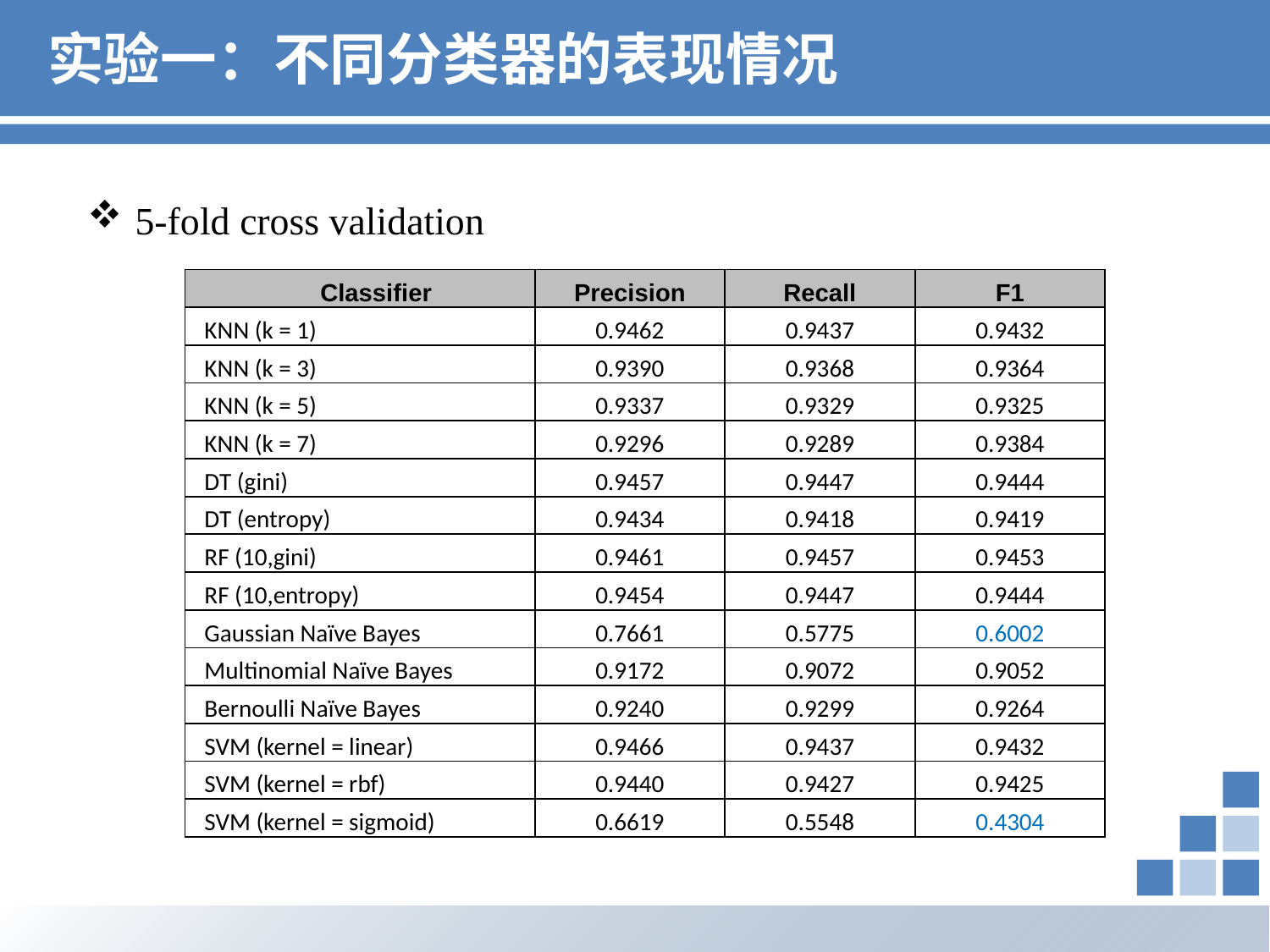

# 实验一：不同分类器的表现情况

5-fold cross validation
| Classifier | Precision | Recall | F1 |
| --- | --- | --- | --- |
| KNN (k = 1) | 0.9462 | 0.9437 | 0.9432 |
| KNN (k = 3) | 0.9390 | 0.9368 | 0.9364 |
| KNN (k = 5) | 0.9337 | 0.9329 | 0.9325 |
| KNN (k = 7) | 0.9296 | 0.9289 | 0.9384 |
| DT (gini) | 0.9457 | 0.9447 | 0.9444 |
| DT (entropy) | 0.9434 | 0.9418 | 0.9419 |
| RF (10,gini) | 0.9461 | 0.9457 | 0.9453 |
| RF (10,entropy) | 0.9454 | 0.9447 | 0.9444 |
| Gaussian Naïve Bayes | 0.7661 | 0.5775 | 0.6002 |
| Multinomial Naïve Bayes | 0.9172 | 0.9072 | 0.9052 |
| Bernoulli Naïve Bayes | 0.9240 | 0.9299 | 0.9264 |
| SVM (kernel = linear) | 0.9466 | 0.9437 | 0.9432 |
| SVM (kernel = rbf) | 0.9440 | 0.9427 | 0.9425 |
| SVM (kernel = sigmoid) | 0.6619 | 0.5548 | 0.4304 |